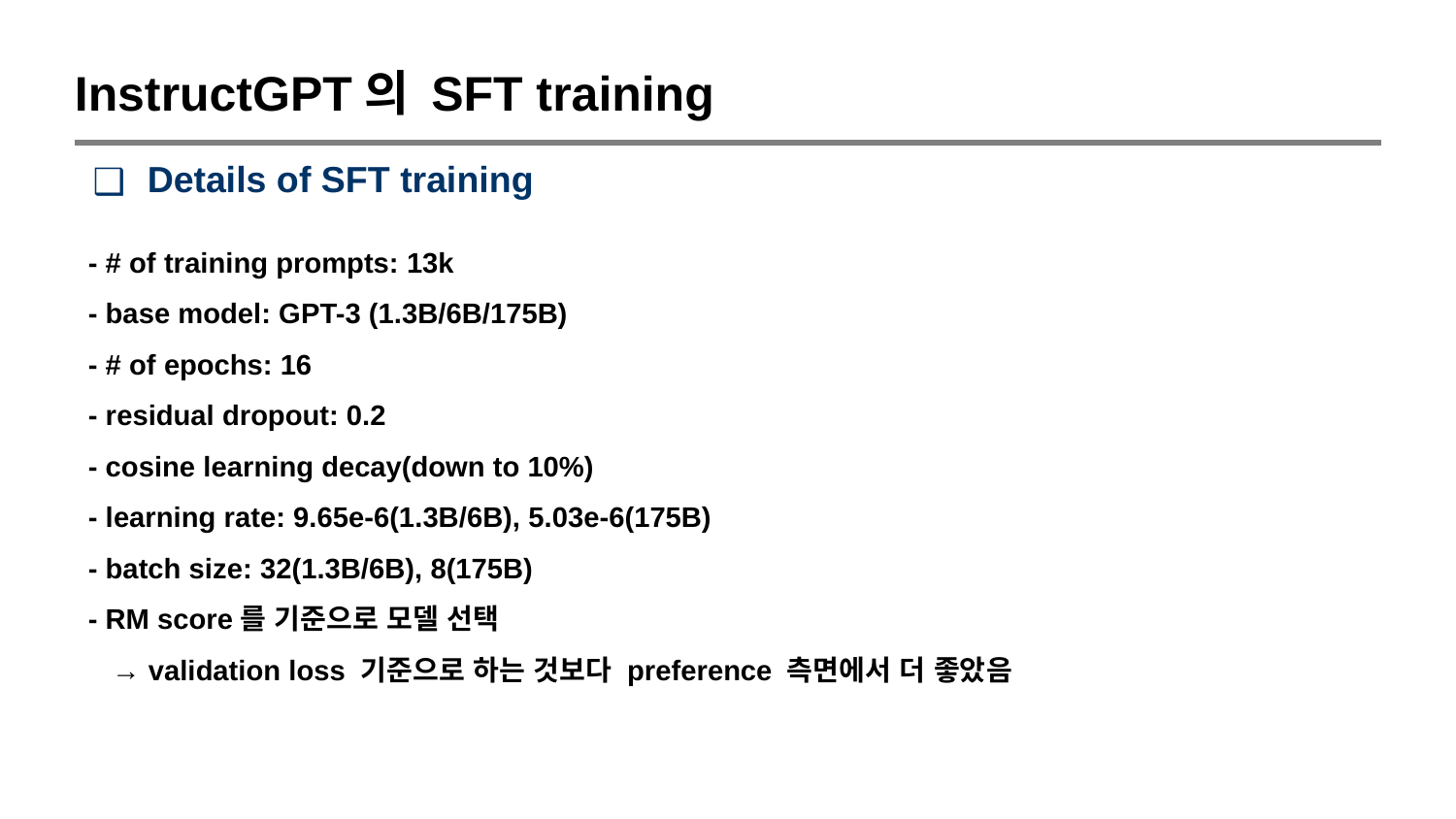

InstructGPT의 SFT training
Details of SFT training
- # of training prompts: 13k
- base model: GPT-3 (1.3B/6B/175B)
- # of epochs: 16
- residual dropout: 0.2
- cosine learning decay(down to 10%)
- learning rate: 9.65e-6(1.3B/6B), 5.03e-6(175B)
- batch size: 32(1.3B/6B), 8(175B)
- RM score를 기준으로 모델 선택
   → validation loss 기준으로 하는 것보다 preference 측면에서 더 좋았음